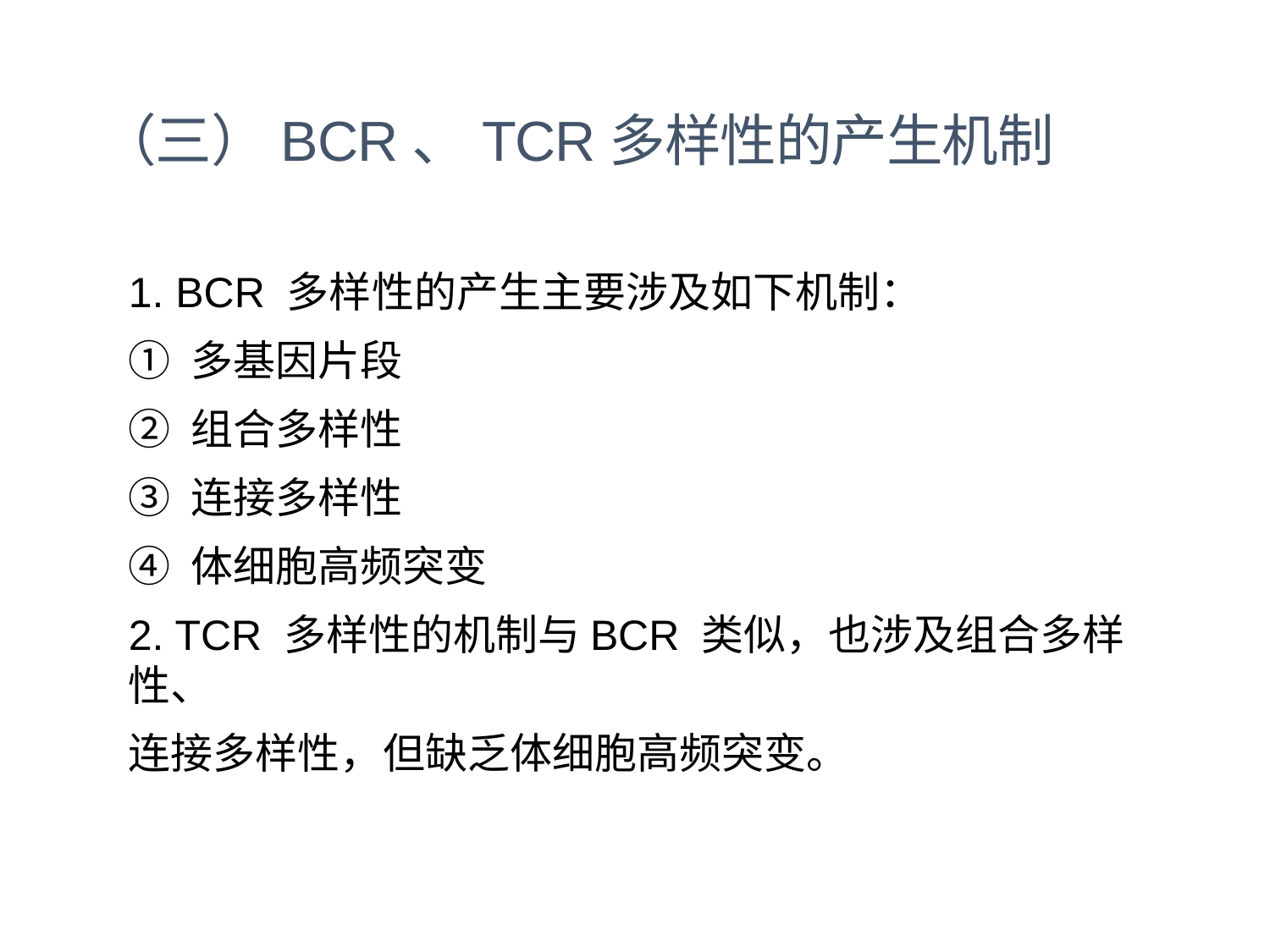

（三）BCR、TCR多样性的产生机制
1. BCR 多样性的产生主要涉及如下机制：
① 多基因片段
② 组合多样性
③ 连接多样性
④ 体细胞高频突变
2. TCR 多样性的机制与BCR 类似，也涉及组合多样性、
连接多样性，但缺乏体细胞高频突变。